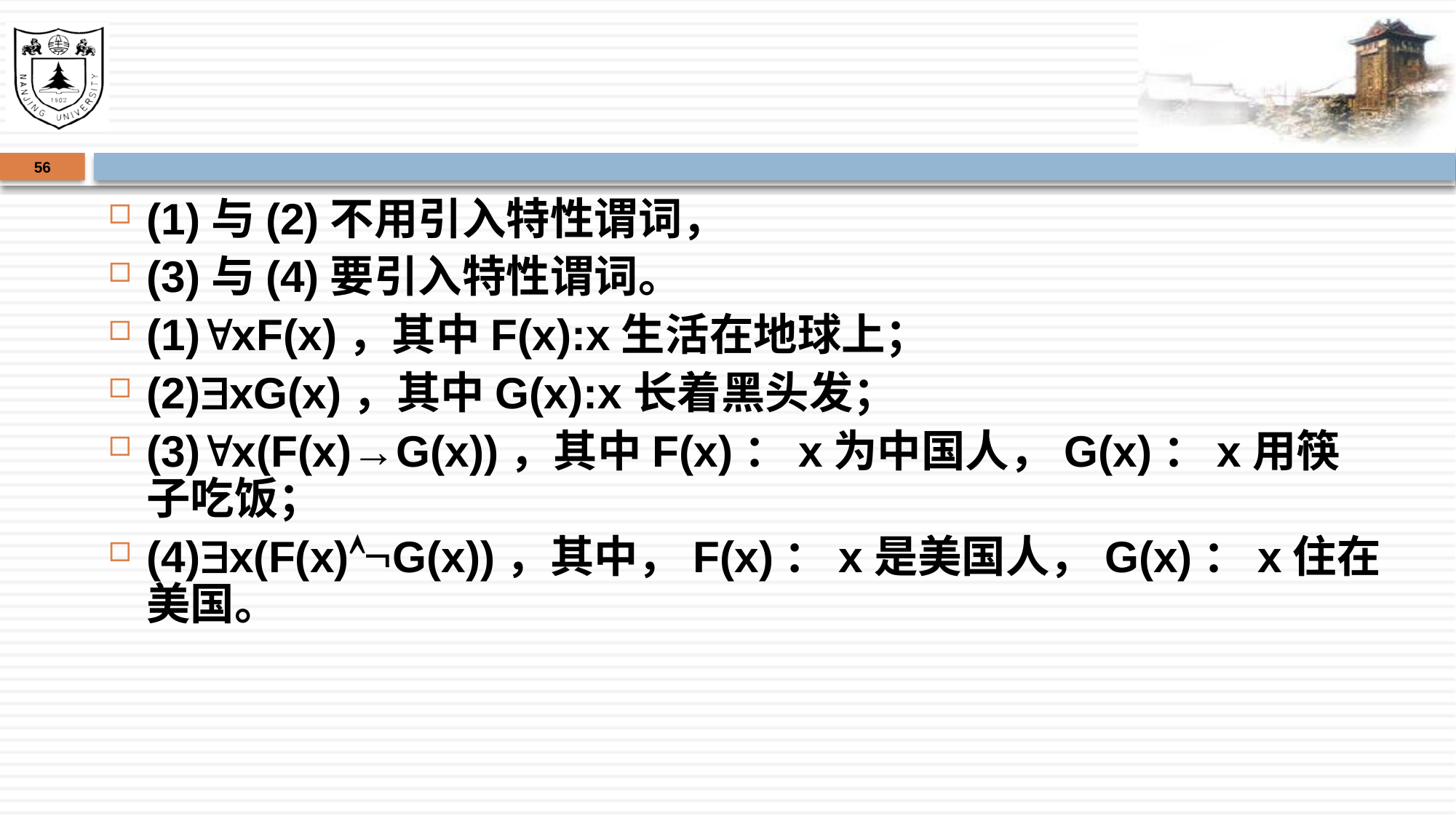

#
56
(1)与(2)不用引入特性谓词，
(3)与(4)要引入特性谓词。
(1)∀xF(x)，其中F(x):x生活在地球上；
(2)∃xG(x)，其中G(x):x长着黑头发；
(3)∀x(F(x)→G(x))，其中F(x)：x为中国人，G(x)：x用筷子吃饭；
(4)∃x(F(x)∧¬G(x))，其中，F(x)：x是美国人，G(x)：x住在美国。